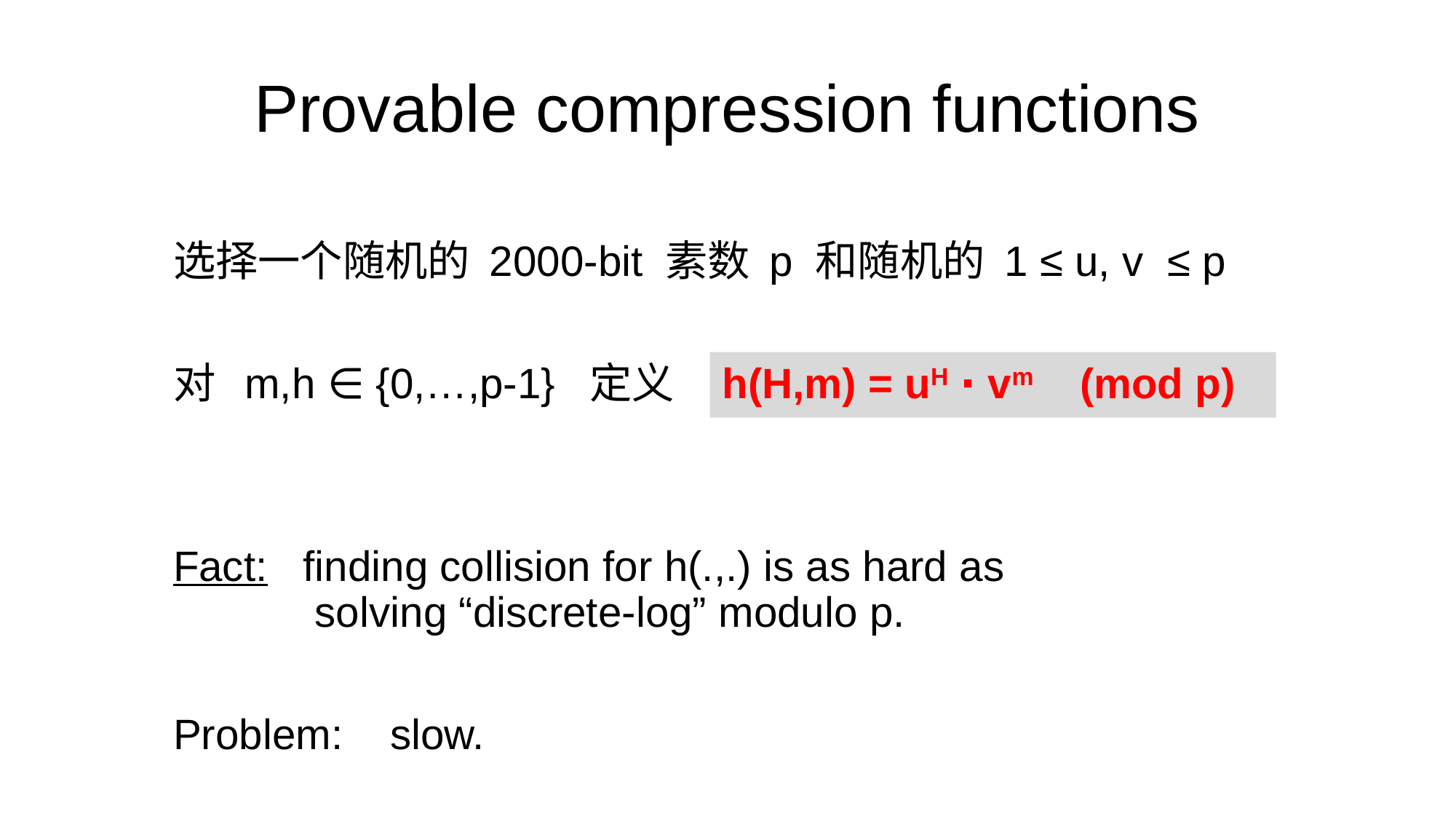

# Provable compression functions
选择一个随机的 2000-bit 素数 p 和随机的 1 ≤ u, v  ≤ p

对  m,h ∈ {0,…,p-1}  定义    h(H,m) = uH ⋅ vm      (mod p)

Fact:   finding collision for h(.,.) is as hard as
            solving “discrete-log” modulo p.

Problem:    slow.